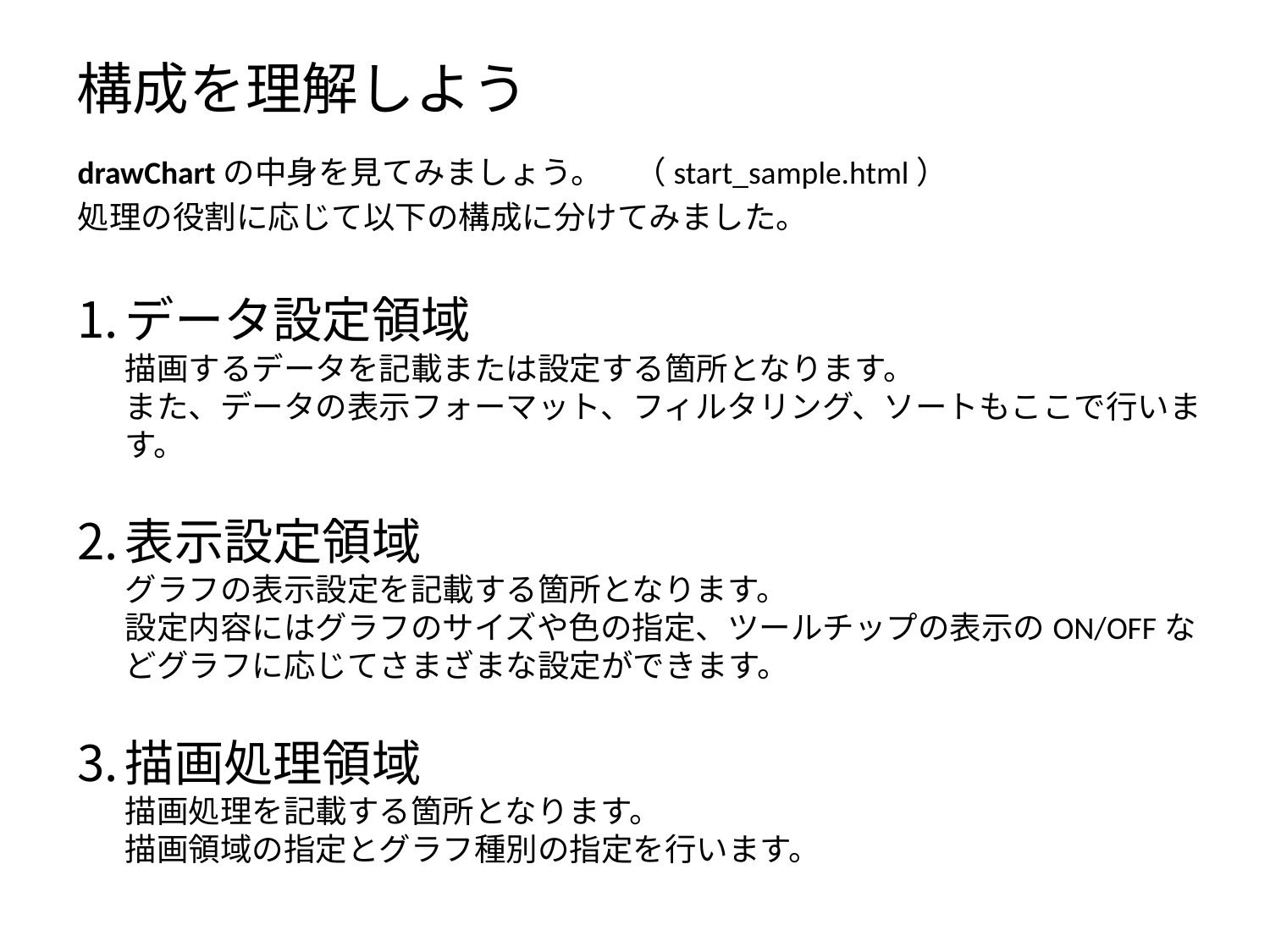

# 構成を理解しよう
drawChartの中身を見てみましょう。　（start_sample.html）
処理の役割に応じて以下の構成に分けてみました。

データ設定領域
描画するデータを記載または設定する箇所となります。
また、データの表示フォーマット、フィルタリング、ソートもここで行います。
表示設定領域
グラフの表示設定を記載する箇所となります。
設定内容にはグラフのサイズや色の指定、ツールチップの表示のON/OFFなどグラフに応じてさまざまな設定ができます。
描画処理領域
描画処理を記載する箇所となります。
描画領域の指定とグラフ種別の指定を行います。